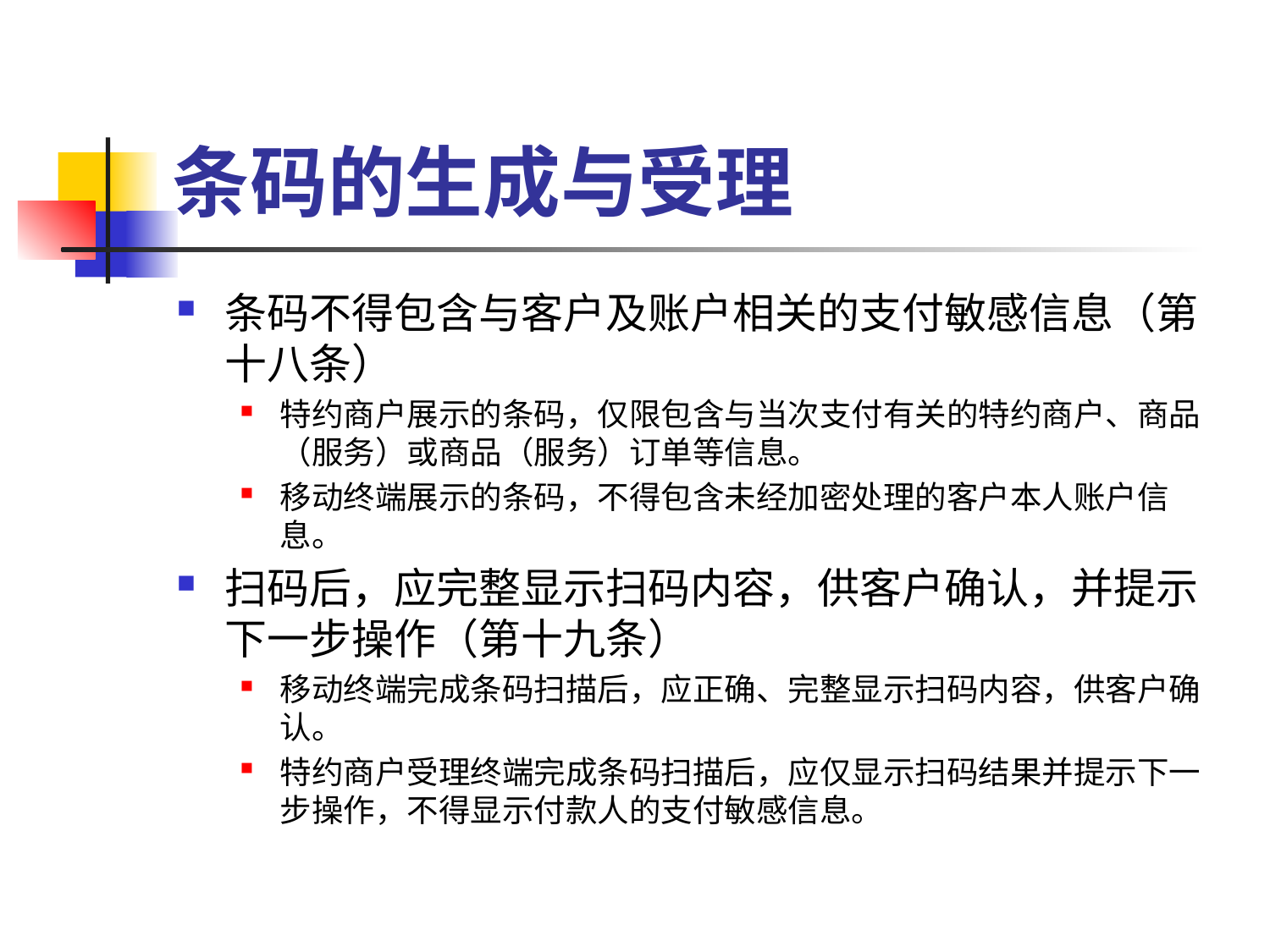

# 条码的生成与受理
条码不得包含与客户及账户相关的支付敏感信息（第十八条）
特约商户展示的条码，仅限包含与当次支付有关的特约商户、商品（服务）或商品（服务）订单等信息。
移动终端展示的条码，不得包含未经加密处理的客户本人账户信息。
扫码后，应完整显示扫码内容，供客户确认，并提示下一步操作（第十九条）
移动终端完成条码扫描后，应正确、完整显示扫码内容，供客户确认。
特约商户受理终端完成条码扫描后，应仅显示扫码结果并提示下一步操作，不得显示付款人的支付敏感信息。